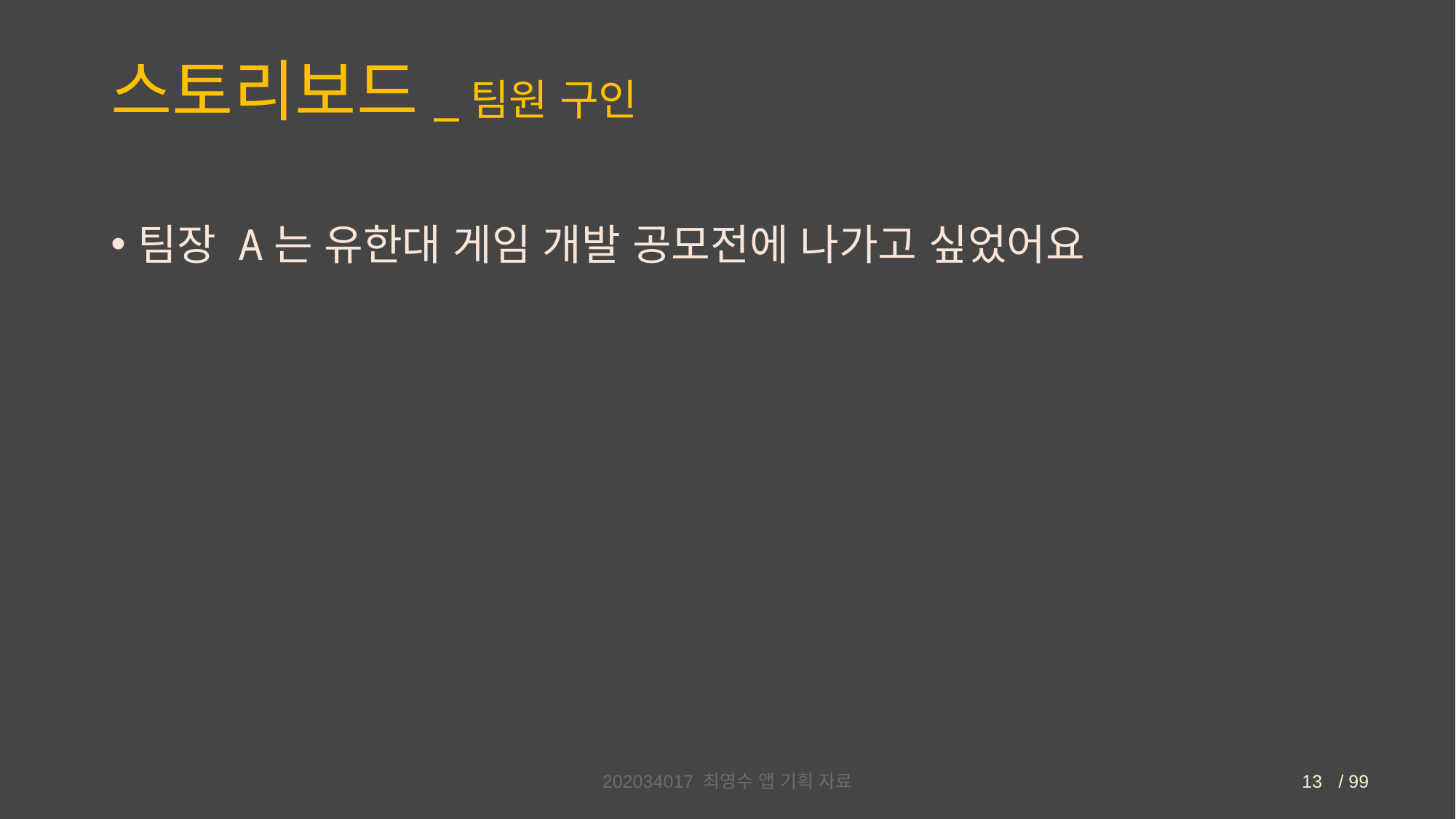

# 스토리보드_팀원 구인
팀장 A는 유한대 게임 개발 공모전에 나가고 싶었어요
13
202034017 최영수 앱 기획 자료